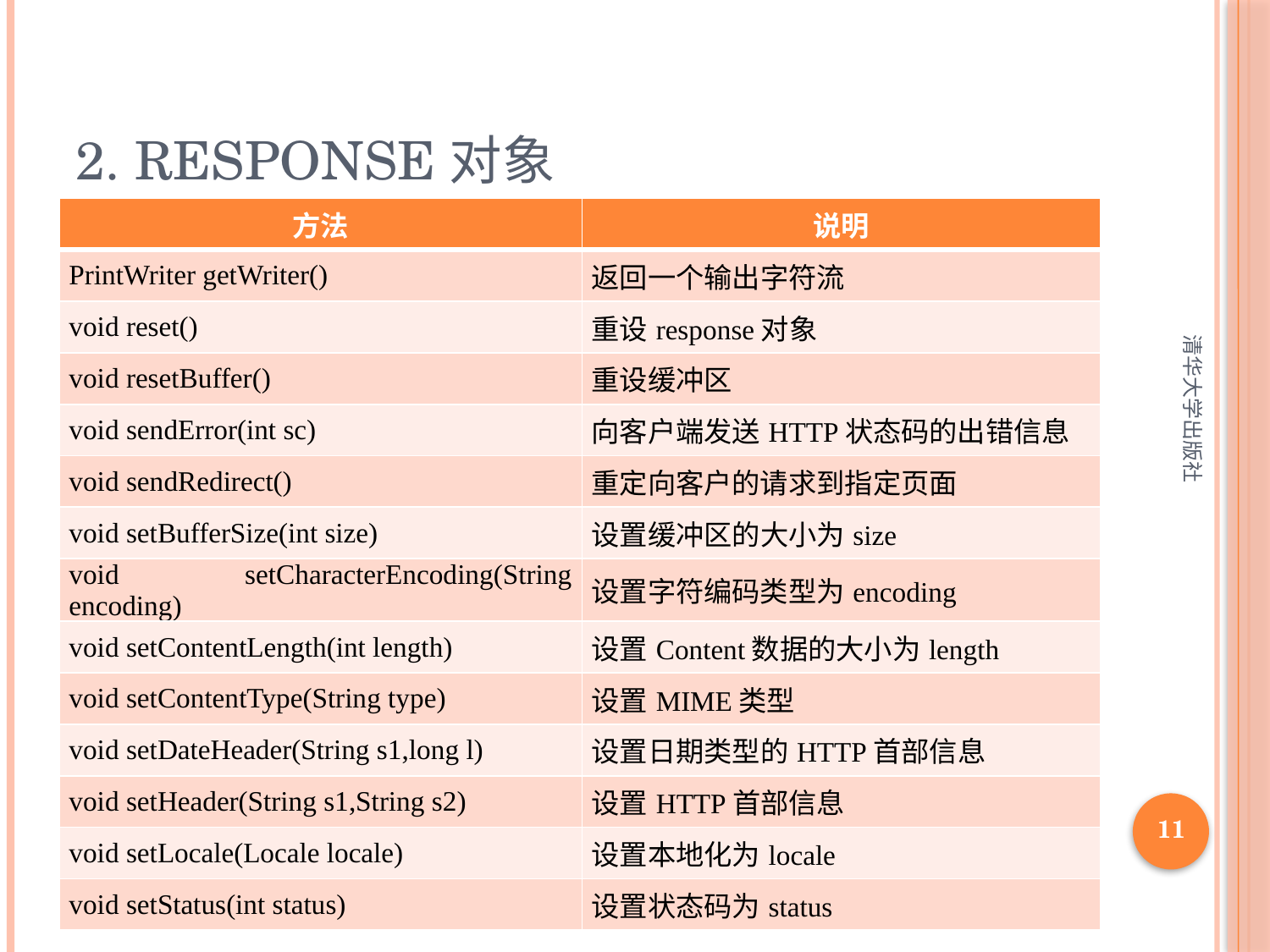

# 2. response对象
| 方法 | 说明 |
| --- | --- |
| PrintWriter getWriter() | 返回一个输出字符流 |
| void reset() | 重设response对象 |
| void resetBuffer() | 重设缓冲区 |
| void sendError(int sc) | 向客户端发送HTTP状态码的出错信息 |
| void sendRedirect() | 重定向客户的请求到指定页面 |
| void setBufferSize(int size) | 设置缓冲区的大小为size |
| void setCharacterEncoding(String encoding) | 设置字符编码类型为encoding |
| void setContentLength(int length) | 设置Content数据的大小为length |
| void setContentType(String type) | 设置MIME类型 |
| void setDateHeader(String s1,long l) | 设置日期类型的HTTP首部信息 |
| void setHeader(String s1,String s2) | 设置HTTP首部信息 |
| void setLocale(Locale locale) | 设置本地化为locale |
| void setStatus(int status) | 设置状态码为status |
清华大学出版社
11